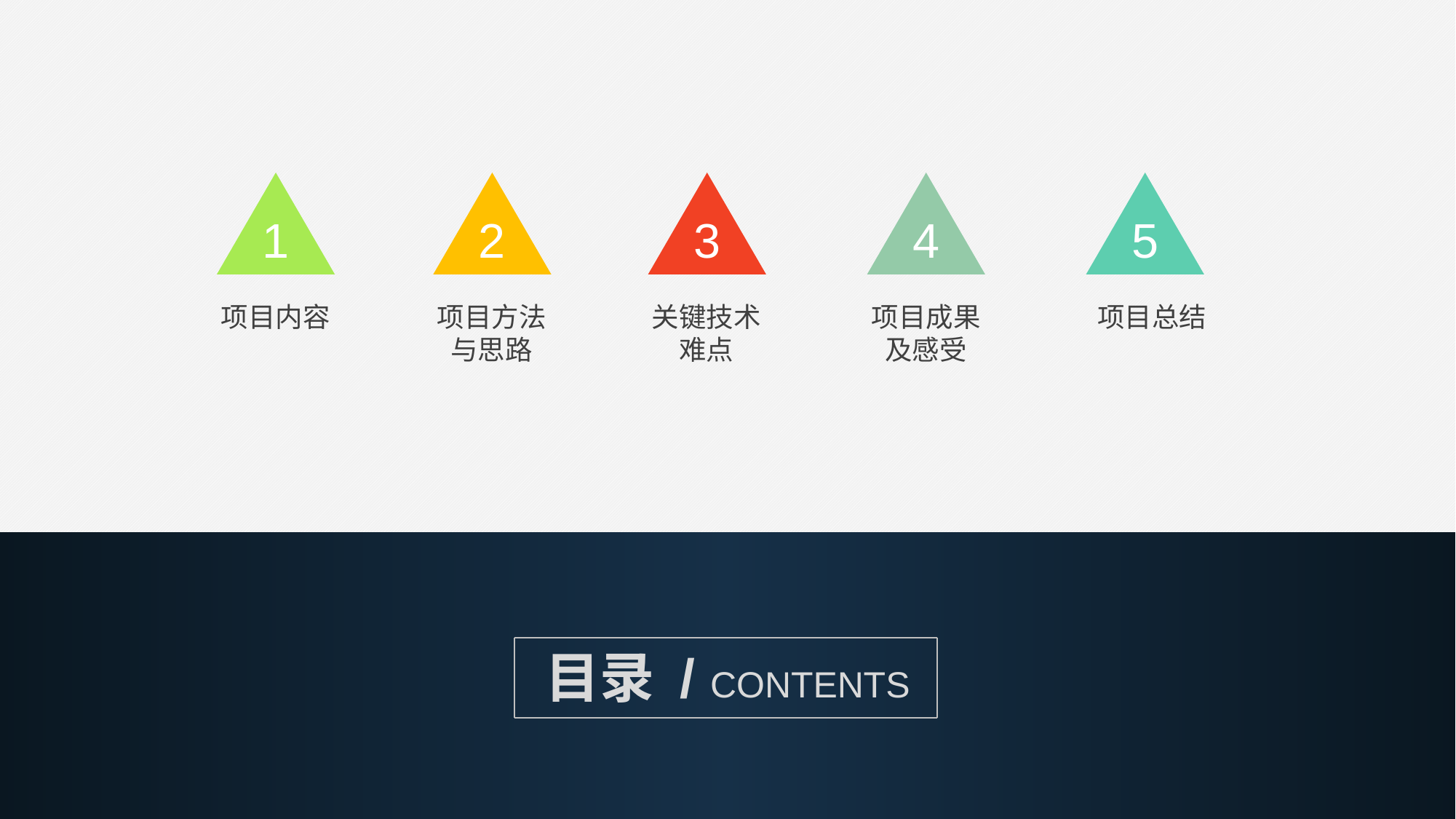

2

1

3

4

5
项目方法
与思路
项目内容
关键技术
难点
项目成果
及感受
项目总结
目录 / CONTENTS